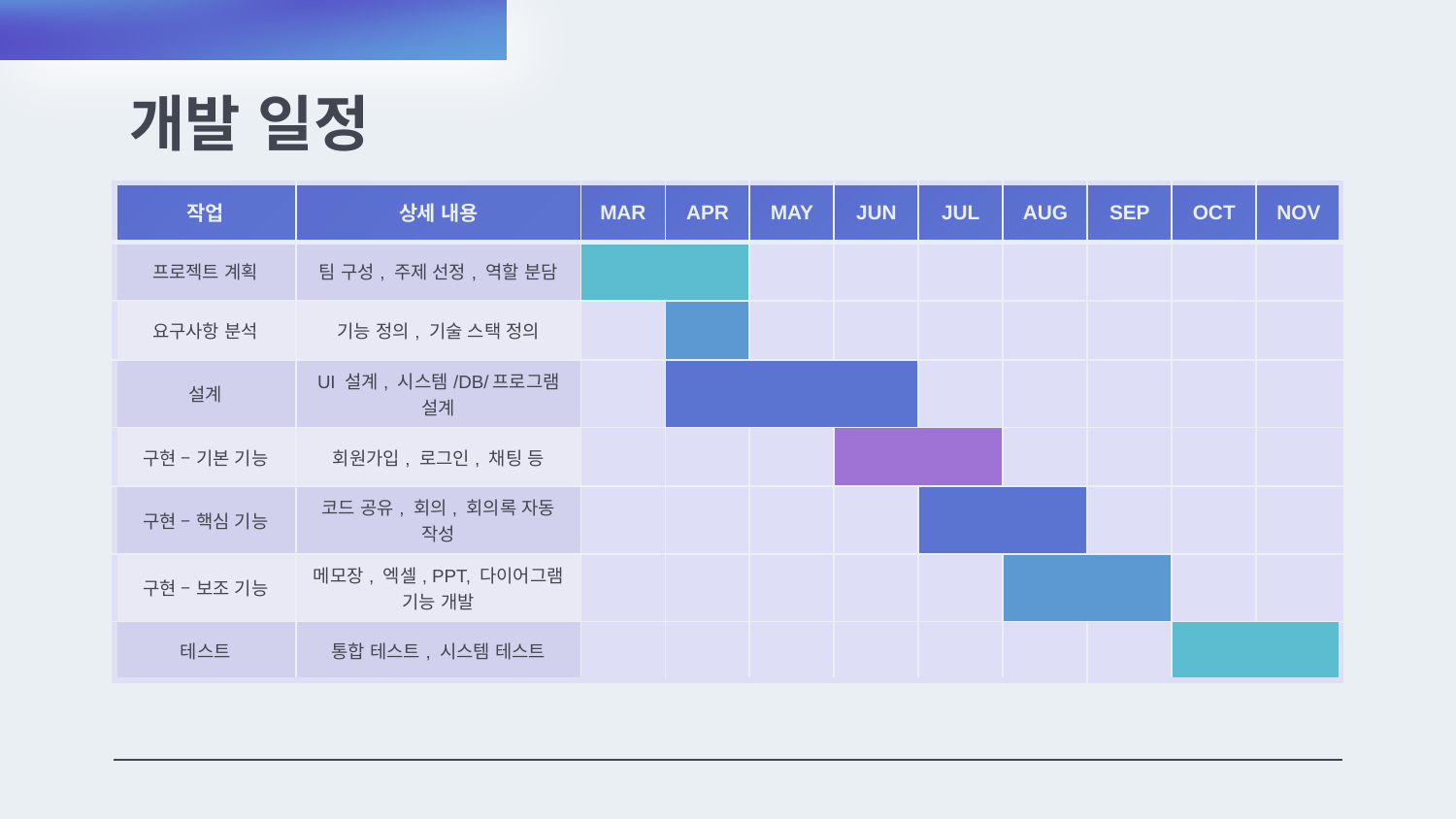

# 개발 일정
| 작업 | 상세 내용 | MAR | APR | MAY | JUN | JUL | AUG | SEP | OCT | NOV |
| --- | --- | --- | --- | --- | --- | --- | --- | --- | --- | --- |
| 프로젝트 계획 | 팀 구성, 주제 선정, 역할 분담 |  |  |  |  |  |  |  |  |  |
| 요구사항 분석 | 기능 정의, 기술 스택 정의 |  |  |  |  |  |  |  |  |  |
| 설계 | UI 설계, 시스템/DB/프로그램 설계 |  |  |  |  |  |  |  |  |  |
| 구현 – 기본 기능 | 회원가입, 로그인, 채팅 등 |  |  |  |  |  |  |  |  |  |
| 구현 – 핵심 기능 | 코드 공유, 회의, 회의록 자동 작성 |  |  |  |  |  |  |  |  |  |
| 구현 – 보조 기능 | 메모장, 엑셀, PPT, 다이어그램 기능 개발 |  |  |  |  |  |  |  |  |  |
| 테스트 | 통합 테스트, 시스템 테스트 |  |  |  |  |  |  |  |  |  |